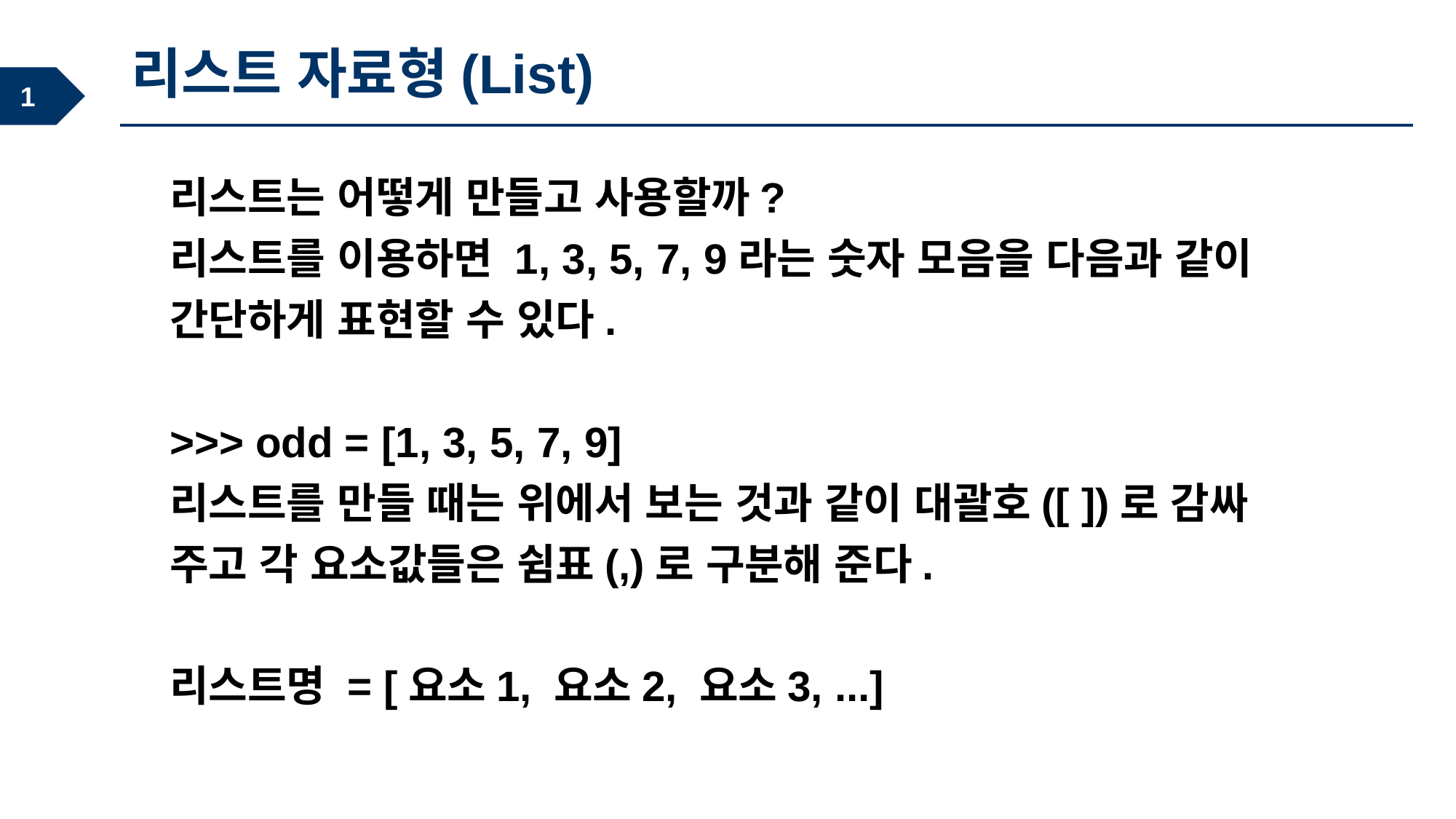

리스트 자료형(List)
리스트는 어떻게 만들고 사용할까?
리스트를 이용하면 1, 3, 5, 7, 9라는 숫자 모음을 다음과 같이 간단하게 표현할 수 있다.

>>> odd = [1, 3, 5, 7, 9]
리스트를 만들 때는 위에서 보는 것과 같이 대괄호([ ])로 감싸 주고 각 요소값들은 쉼표(,)로 구분해 준다.

리스트명 = [요소1, 요소2, 요소3, ...]